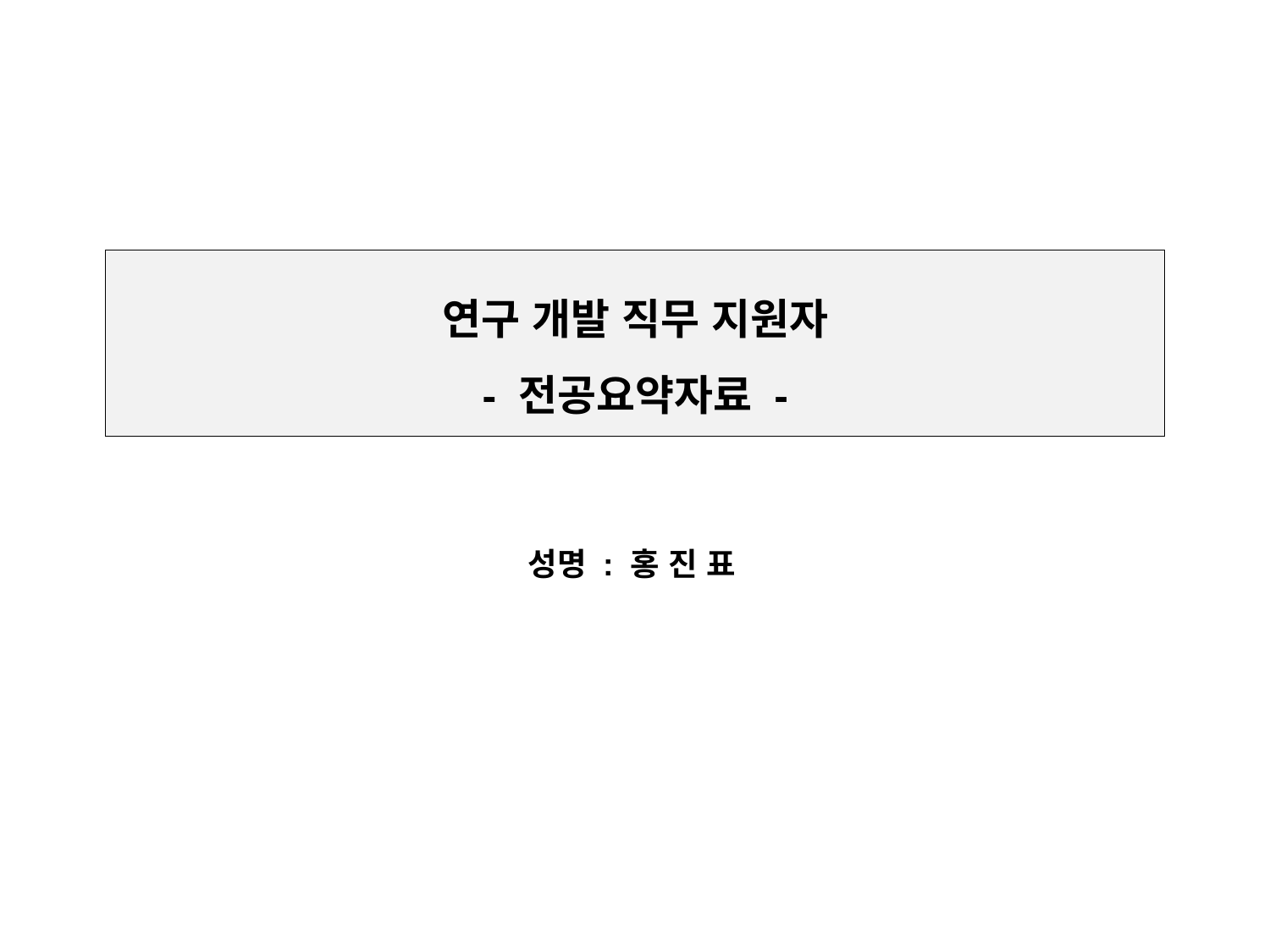

연구 개발 직무 지원자
- 전공요약자료 -
성명 : 홍 진 표